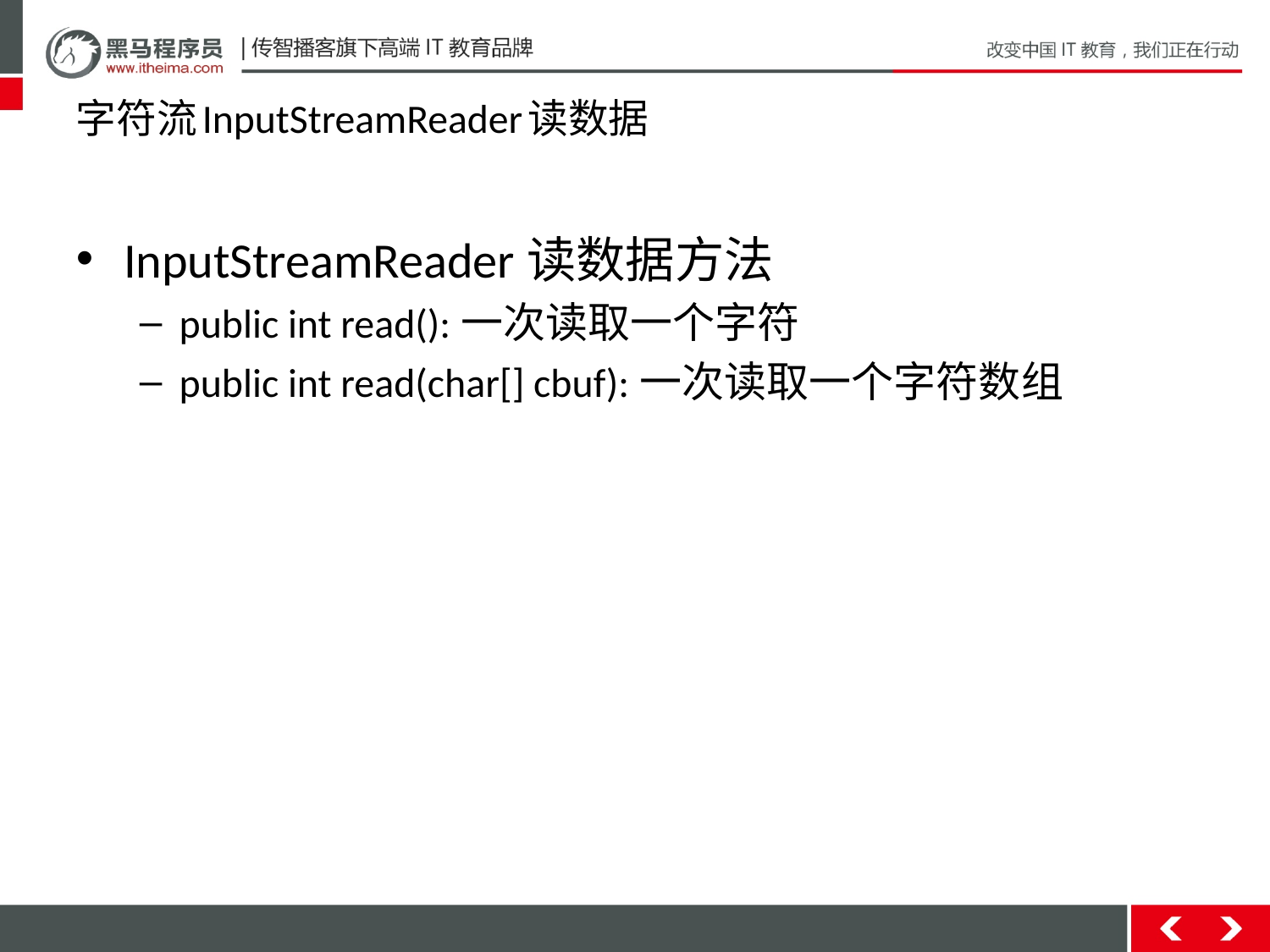

# 字符流InputStreamReader读数据
InputStreamReader读数据方法
public int read():一次读取一个字符
public int read(char[] cbuf):一次读取一个字符数组